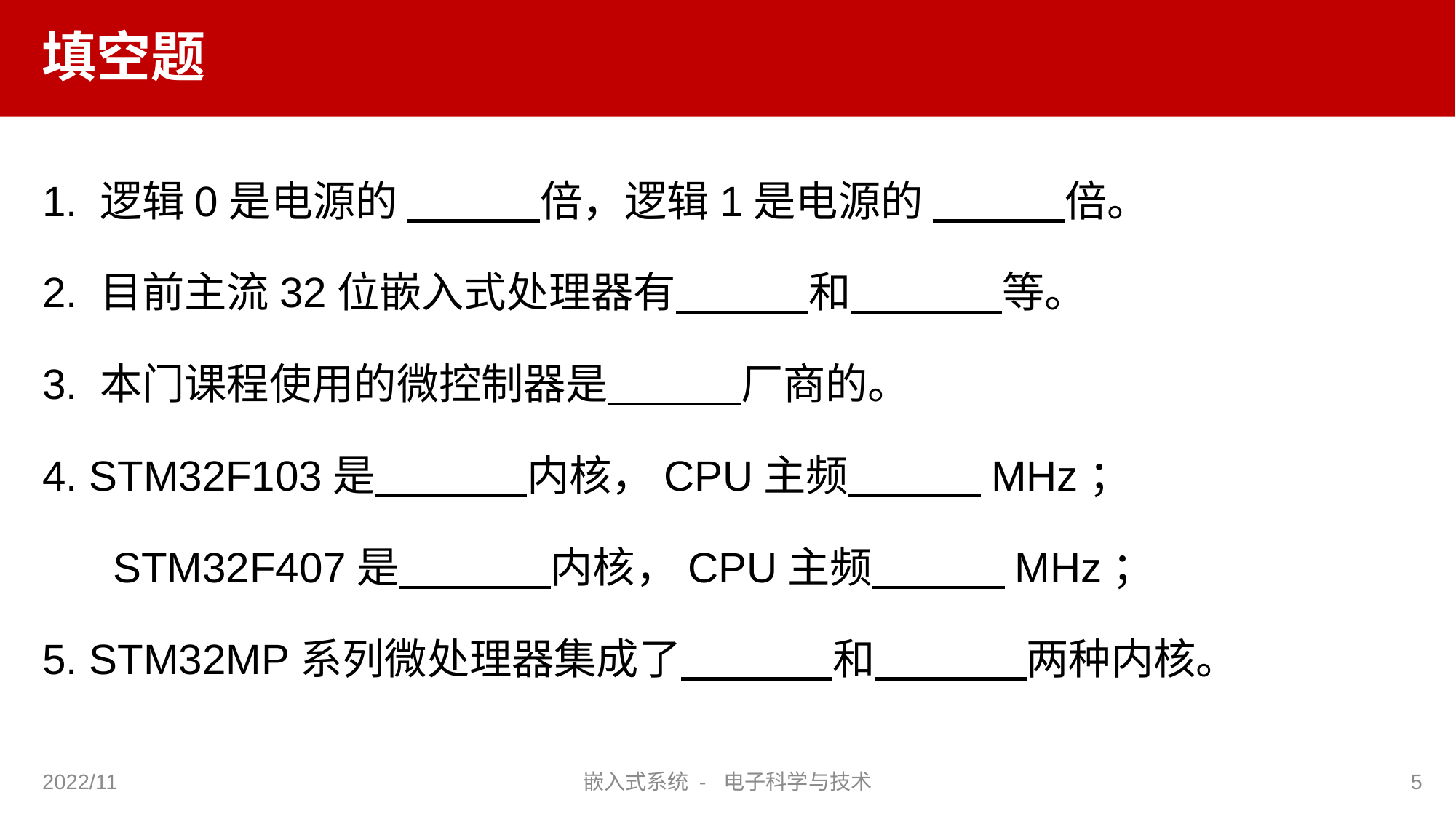

# 填空题
1. 逻辑0是电源的               倍，逻辑1是电源的               倍。
2. 目前主流32位嵌入式处理器有              和                等。
3. 本门课程使用的微控制器是              厂商的。
4. STM32F103是                内核，CPU主频              MHz；
      STM32F407是                内核，CPU主频              MHz；
5. STM32MP系列微处理器集成了                和                两种内核。
2022/11
嵌入式系统 -  电子科学与技术
5